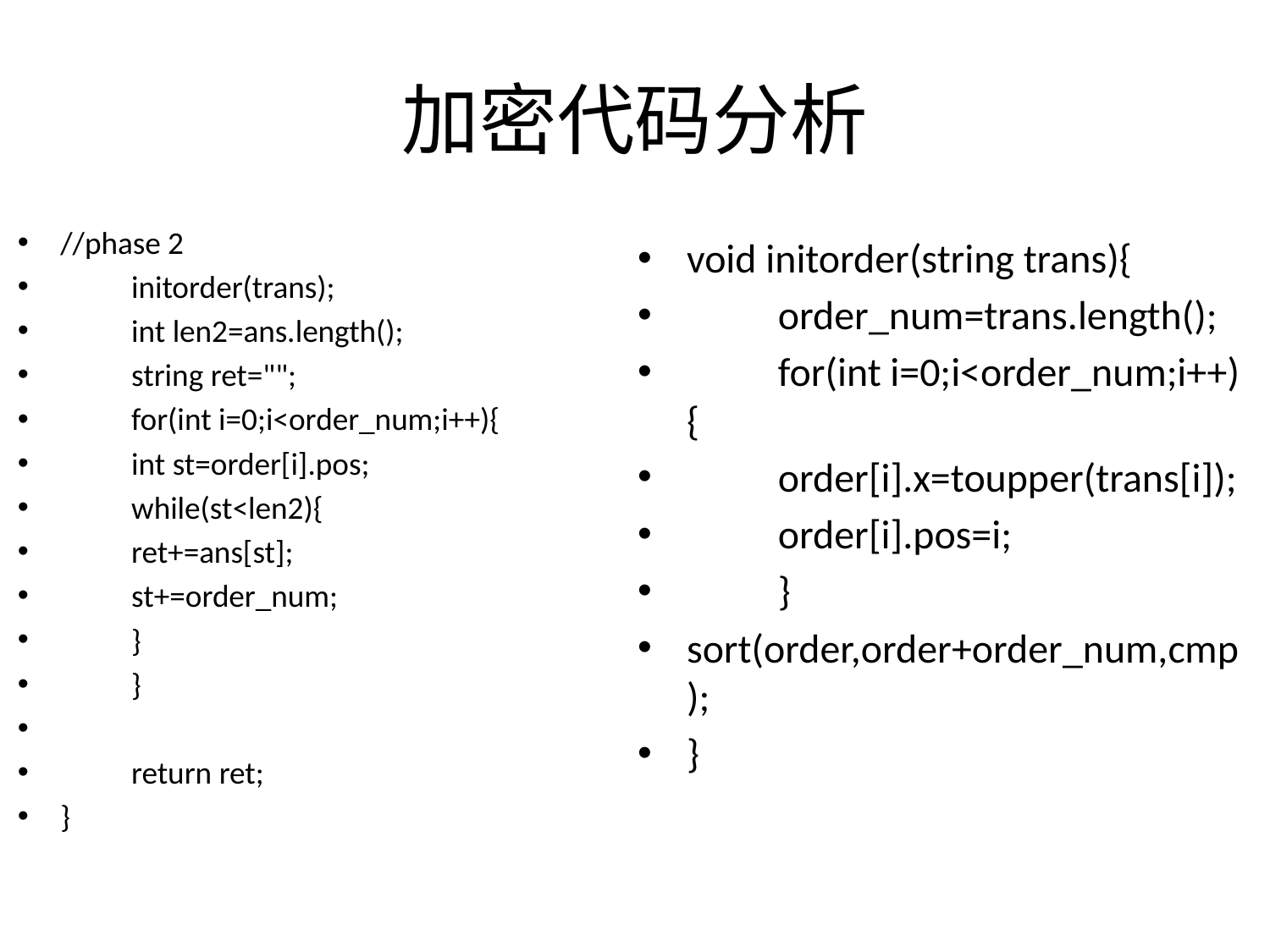

# 加密代码分析
//phase 2
	initorder(trans);
	int len2=ans.length();
	string ret="";
	for(int i=0;i<order_num;i++){
		int st=order[i].pos;
		while(st<len2){
			ret+=ans[st];
			st+=order_num;
		}
	}

	return ret;
}

void initorder(string trans){
	order_num=trans.length();
	for(int i=0;i<order_num;i++){
		order[i].x=toupper(trans[i]);
		order[i].pos=i;
	}
sort(order,order+order_num,cmp);
}